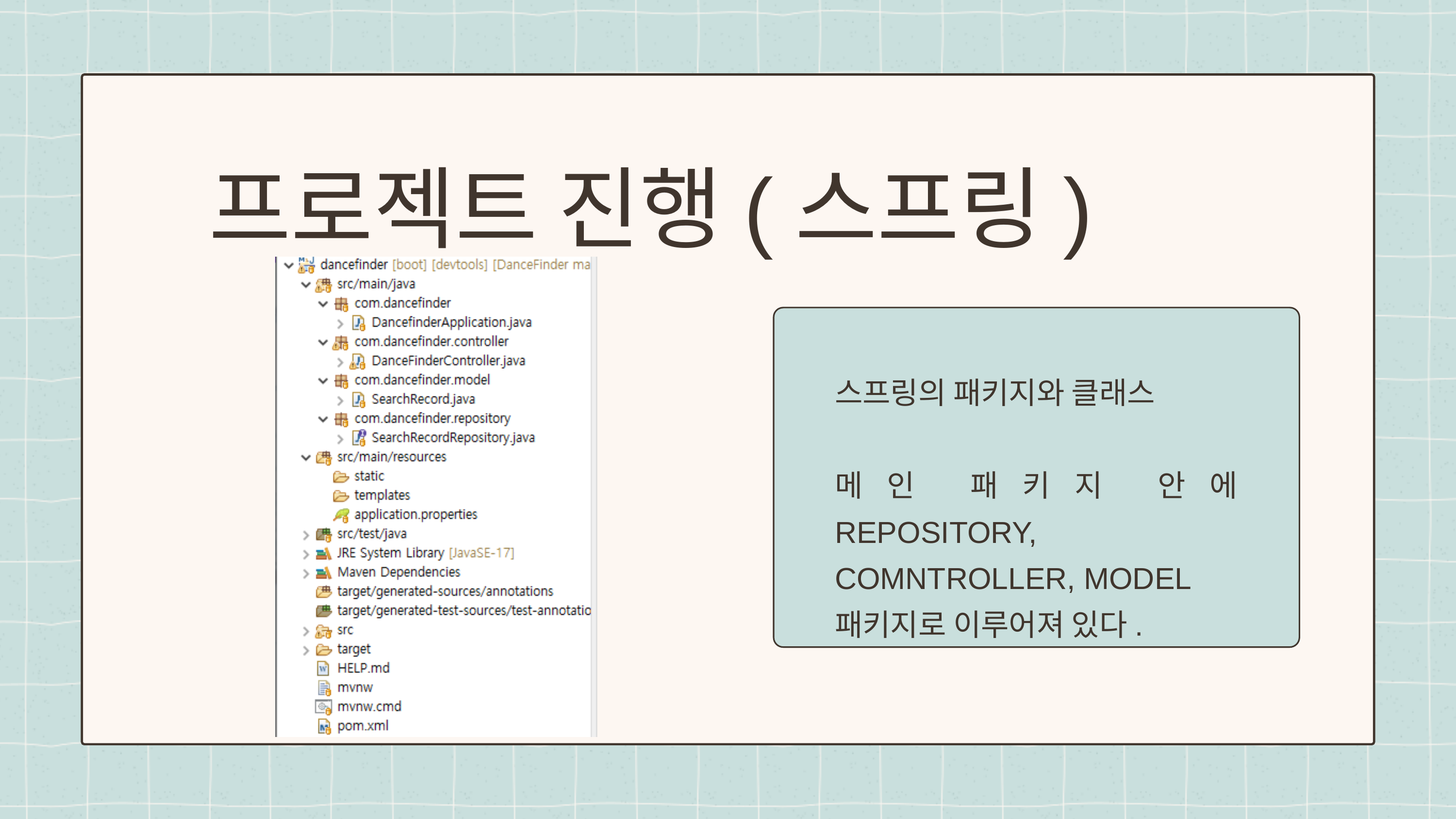

프로젝트 진행(스프링)

스프링의 패키지와 클래스

메인 패키지 안에 REPOSITORY, COMNTROLLER, MODEL
패키지로 이루어져 있다.